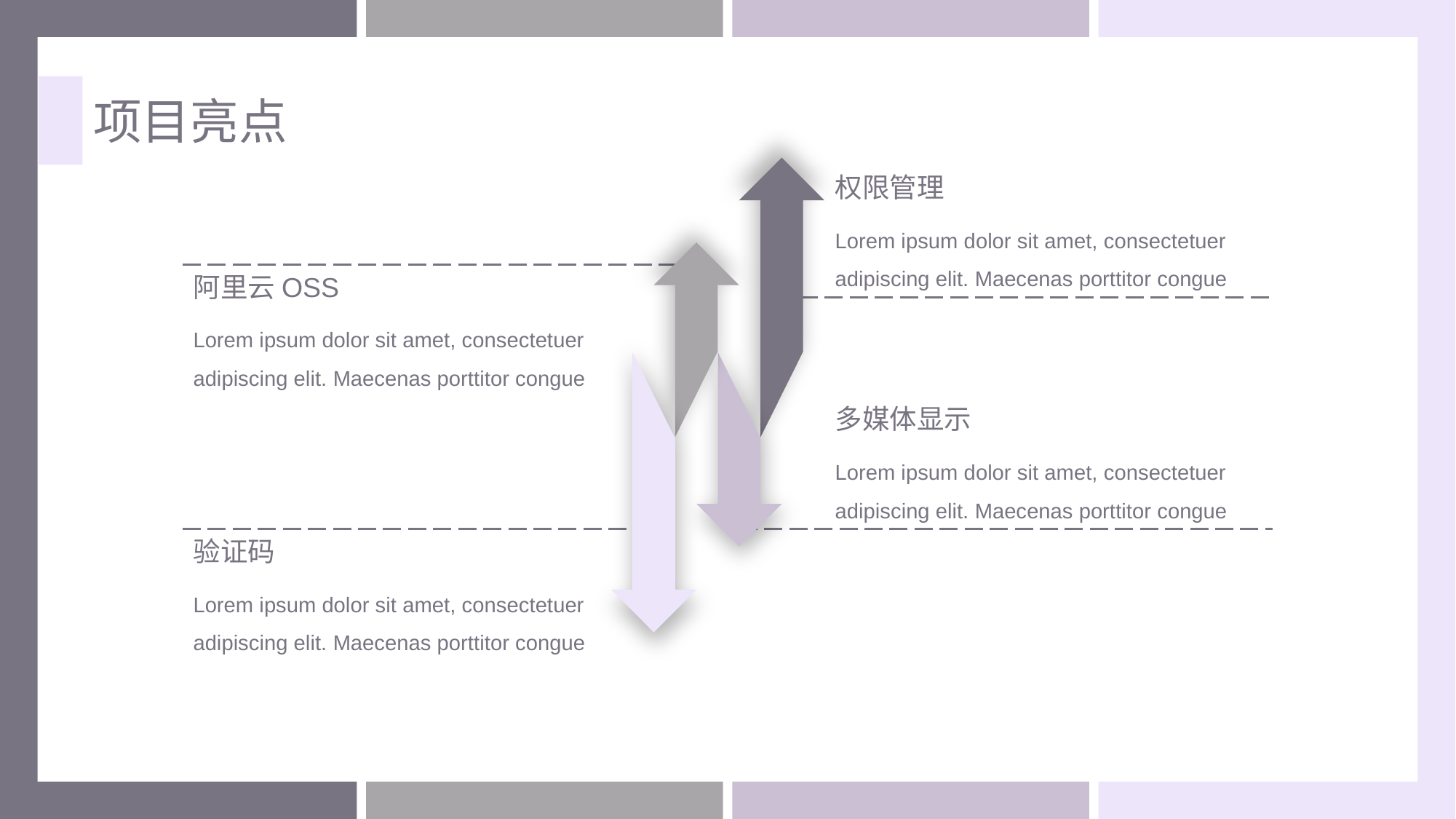

项目亮点

权限管理
Lorem ipsum dolor sit amet, consectetuer adipiscing elit. Maecenas porttitor congue

阿里云OSS
Lorem ipsum dolor sit amet, consectetuer adipiscing elit. Maecenas porttitor congue

多媒体显示
Lorem ipsum dolor sit amet, consectetuer adipiscing elit. Maecenas porttitor congue
验证码
Lorem ipsum dolor sit amet, consectetuer adipiscing elit. Maecenas porttitor congue